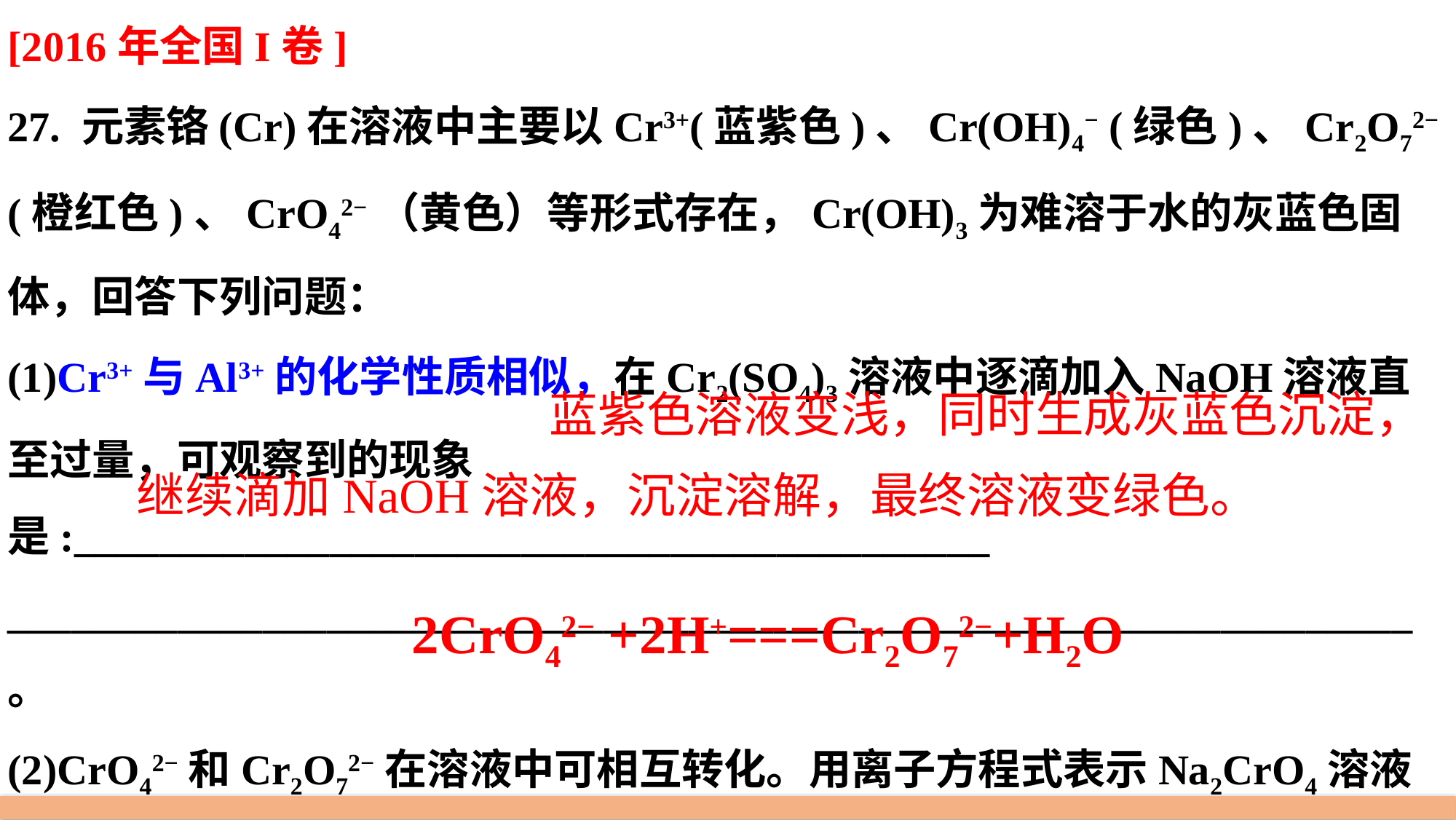

[2016年全国I卷]
27. 元素铬(Cr)在溶液中主要以Cr3+(蓝紫色)、Cr(OH)4− (绿色)、Cr2O72−
(橙红色)、CrO42−（黄色）等形式存在，Cr(OH)3为难溶于水的灰蓝色固体，回答下列问题：
(1)Cr3+与Al3+的化学性质相似，在Cr2(SO4)3溶液中逐滴加入NaOH溶液直至过量，可观察到的现象是:___________________________________________
__________________________________________________________________。
(2)CrO42−和Cr2O72−在溶液中可相互转化。用离子方程式表示Na2CrO4溶液中的转化反应_____________________________________________________。
蓝紫色溶液变浅，同时生成灰蓝色沉淀，
继续滴加NaOH溶液，沉淀溶解，最终溶液变绿色。
2CrO42− +2H+===Cr2O72−+H2O